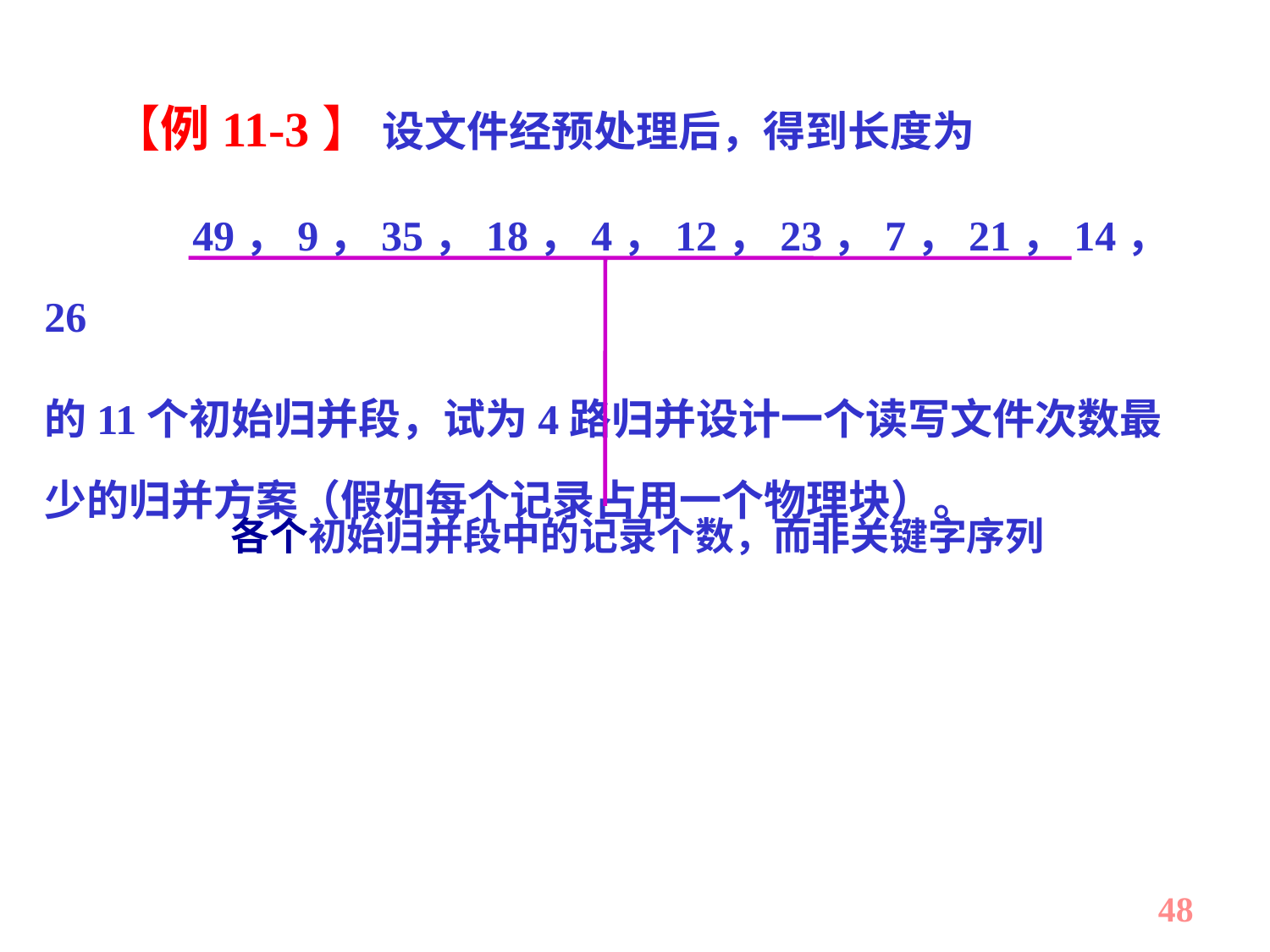

【例11-3】 设文件经预处理后，得到长度为
              49，9，35，18，4，12，23，7，21，14，26
的11个初始归并段，试为4路归并设计一个读写文件次数最少的归并方案（假如每个记录占用一个物理块）。
各个初始归并段中的记录个数，而非关键字序列
48